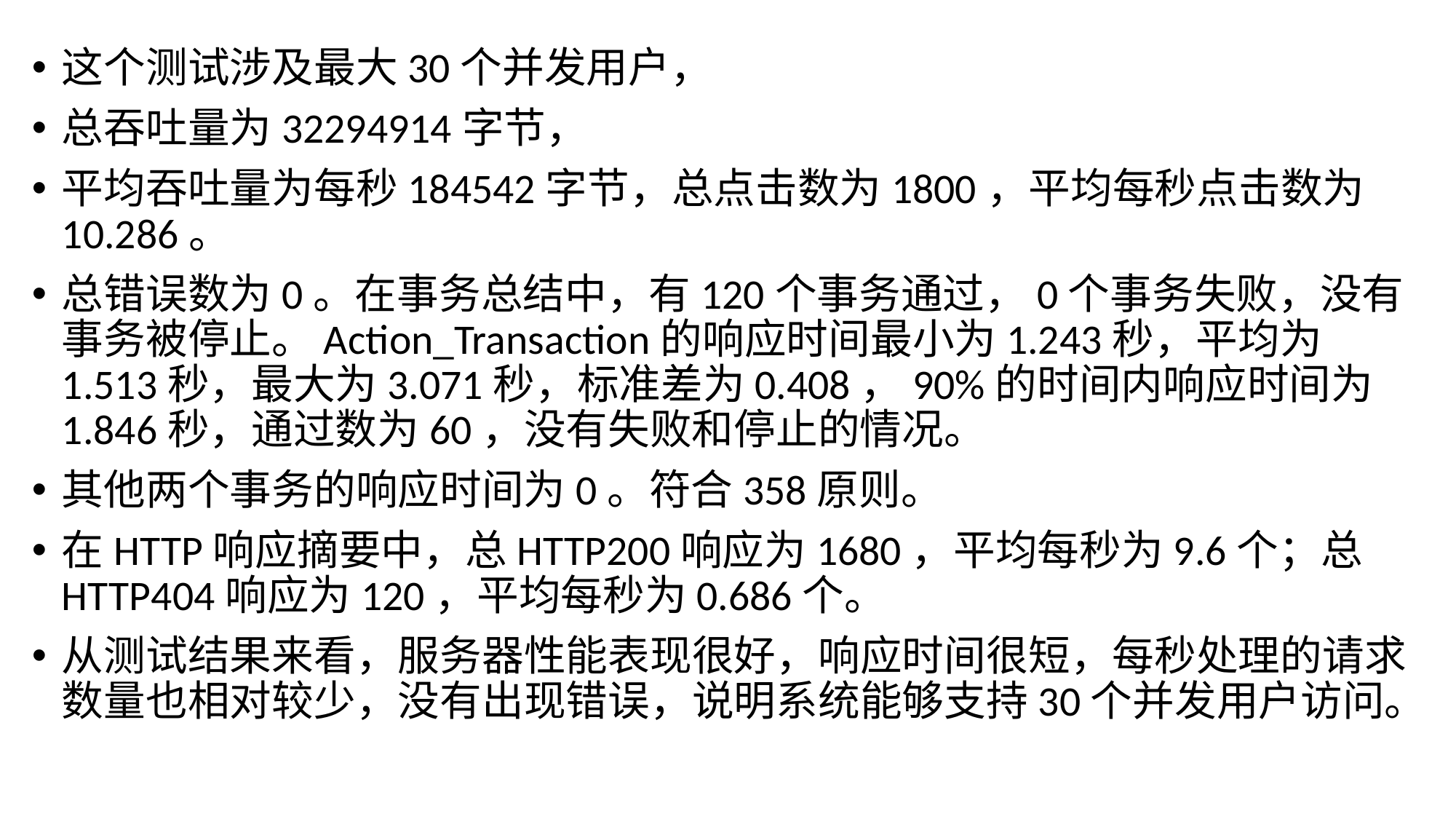

这个测试涉及最大30个并发用户，
总吞吐量为32294914字节，
平均吞吐量为每秒184542字节，总点击数为1800，平均每秒点击数为10.286。
总错误数为0。在事务总结中，有120个事务通过，0个事务失败，没有事务被停止。Action_Transaction的响应时间最小为1.243秒，平均为1.513秒，最大为3.071秒，标准差为0.408，90%的时间内响应时间为1.846秒，通过数为60，没有失败和停止的情况。
其他两个事务的响应时间为0。符合358原则。
在HTTP响应摘要中，总HTTP200响应为1680，平均每秒为9.6个；总HTTP404响应为120，平均每秒为0.686个。
从测试结果来看，服务器性能表现很好，响应时间很短，每秒处理的请求数量也相对较少，没有出现错误，说明系统能够支持30个并发用户访问。